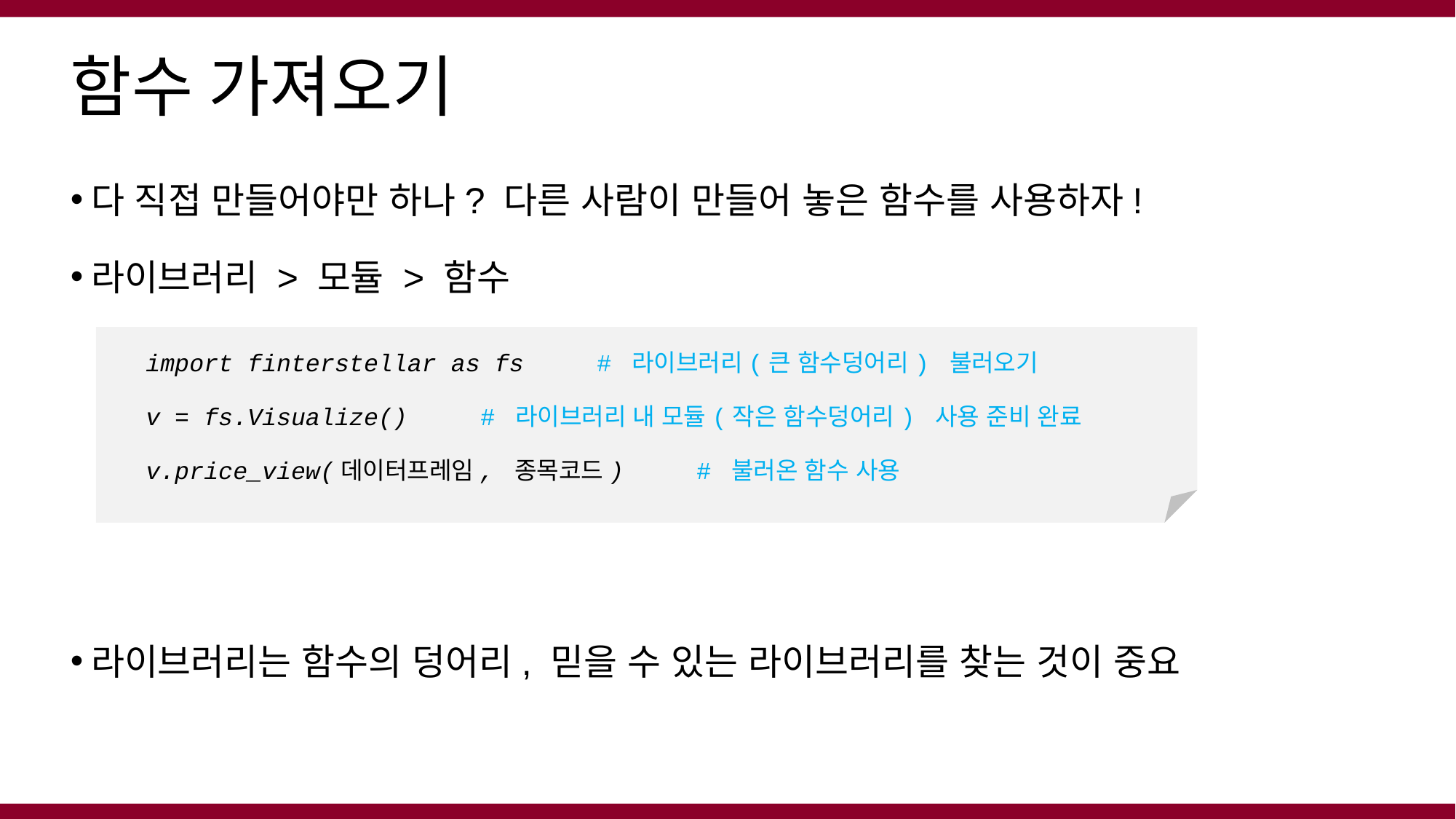

# 함수 가져오기
다 직접 만들어야만 하나? 다른 사람이 만들어 놓은 함수를 사용하자!
라이브러리 > 모듈 > 함수

라이브러리는 함수의 덩어리, 믿을 수 있는 라이브러리를 찾는 것이 중요

import finterstellar as fs     # 라이브러리(큰 함수덩어리) 불러오기
v = fs.Visualize()     # 라이브러리 내 모듈(작은 함수덩어리) 사용 준비 완료
v.price_view(데이터프레임, 종목코드)     # 불러온 함수 사용